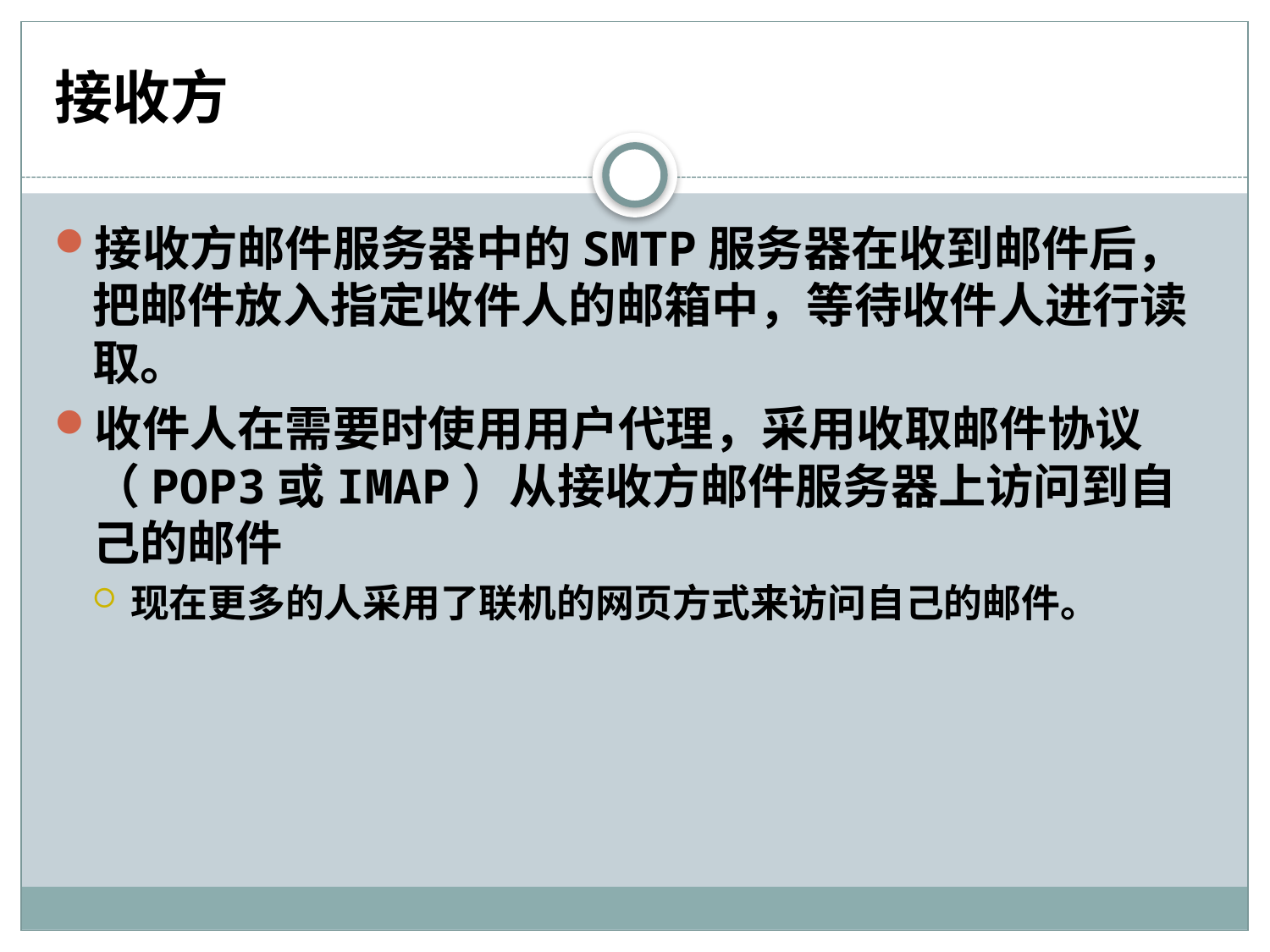

# 接收方
接收方邮件服务器中的SMTP服务器在收到邮件后，把邮件放入指定收件人的邮箱中，等待收件人进行读取。
收件人在需要时使用用户代理，采用收取邮件协议（POP3或IMAP）从接收方邮件服务器上访问到自己的邮件
现在更多的人采用了联机的网页方式来访问自己的邮件。